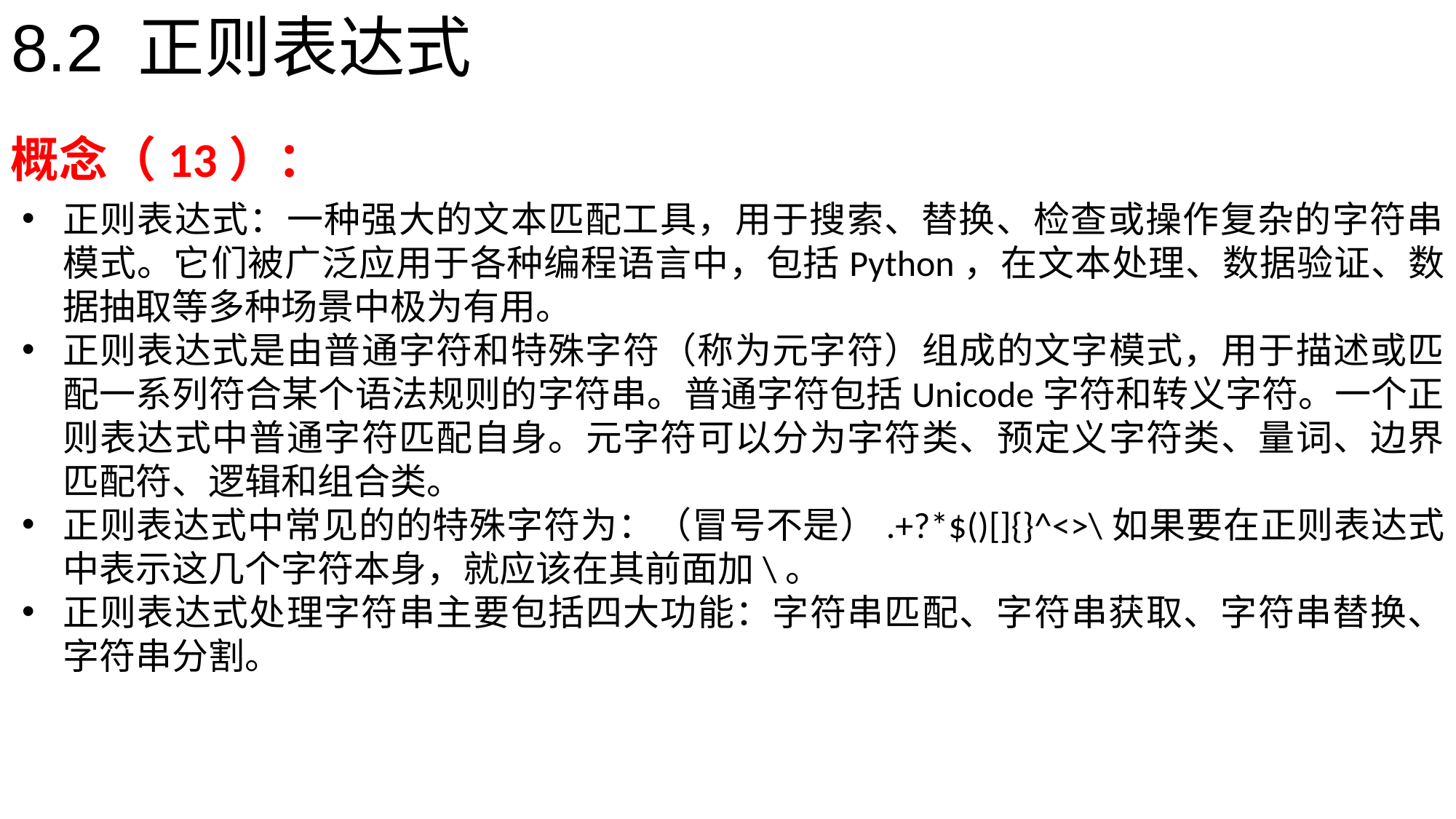

# 8.2 正则表达式
概念（13）：
正则表达式：一种强大的文本匹配工具，用于搜索、替换、检查或操作复杂的字符串模式。它们被广泛应用于各种编程语言中，包括Python，在文本处理、数据验证、数据抽取等多种场景中极为有用。
正则表达式是由普通字符和特殊字符（称为元字符）组成的文字模式，用于描述或匹配一系列符合某个语法规则的字符串。普通字符包括Unicode字符和转义字符。一个正则表达式中普通字符匹配自身。元字符可以分为字符类、预定义字符类、量词、边界匹配符、逻辑和组合类。
正则表达式中常见的的特殊字符为：（冒号不是）.+?*$()[]{}^<>\如果要在正则表达式中表示这几个字符本身，就应该在其前面加\。
正则表达式处理字符串主要包括四大功能：字符串匹配、字符串获取、字符串替换、字符串分割。